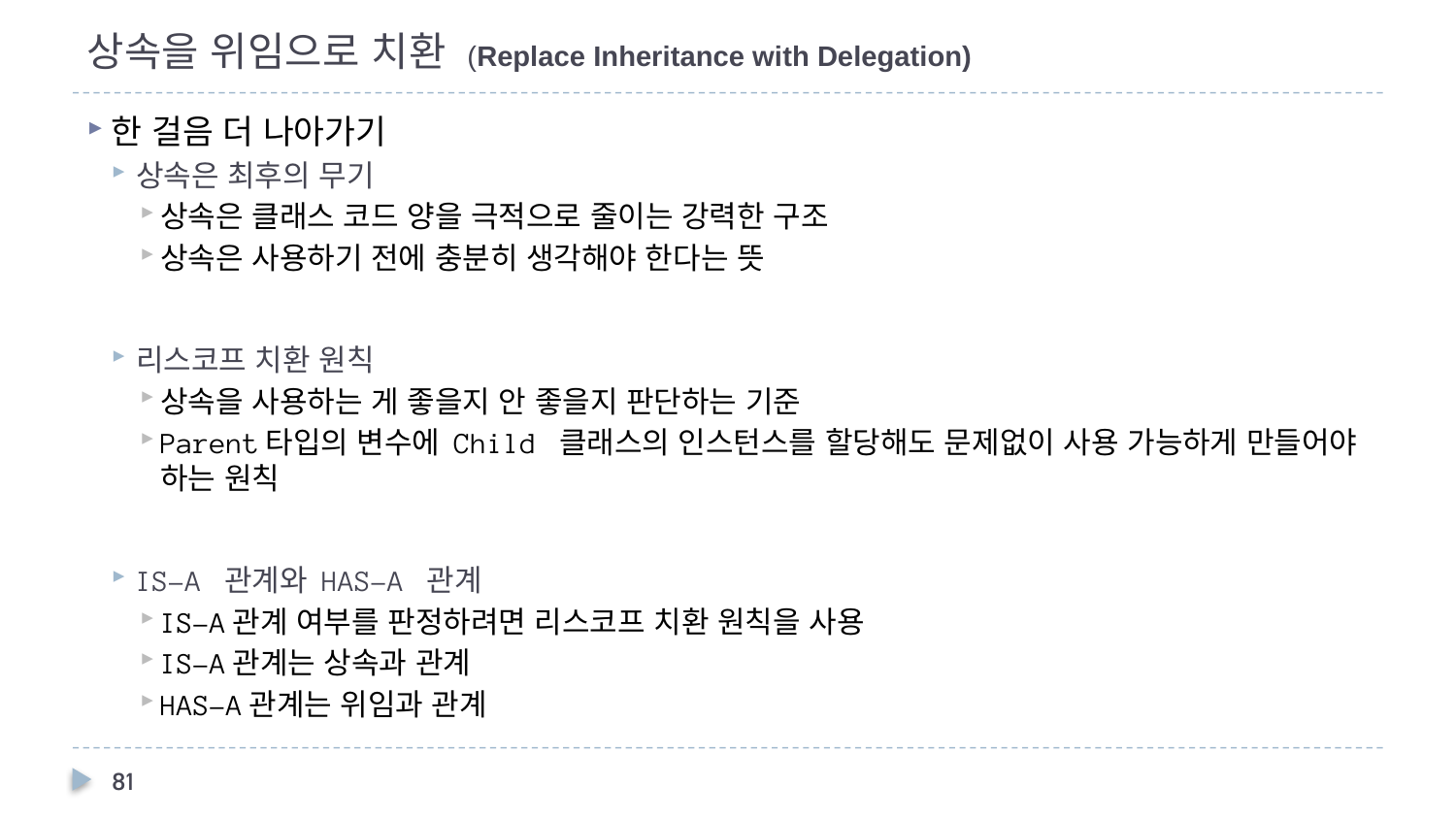

# 상속을 위임으로 치환 (Replace Inheritance with Delegation)
한 걸음 더 나아가기
상속은 최후의 무기
상속은 클래스 코드 양을 극적으로 줄이는 강력한 구조
상속은 사용하기 전에 충분히 생각해야 한다는 뜻

리스코프 치환 원칙
상속을 사용하는 게 좋을지 안 좋을지 판단하는 기준
Parent타입의 변수에 Child 클래스의 인스턴스를 할당해도 문제없이 사용 가능하게 만들어야 하는 원칙

IS-A 관계와 HAS-A 관계
IS-A관계 여부를 판정하려면 리스코프 치환 원칙을 사용
IS-A관계는 상속과 관계
HAS-A관계는 위임과 관계
81